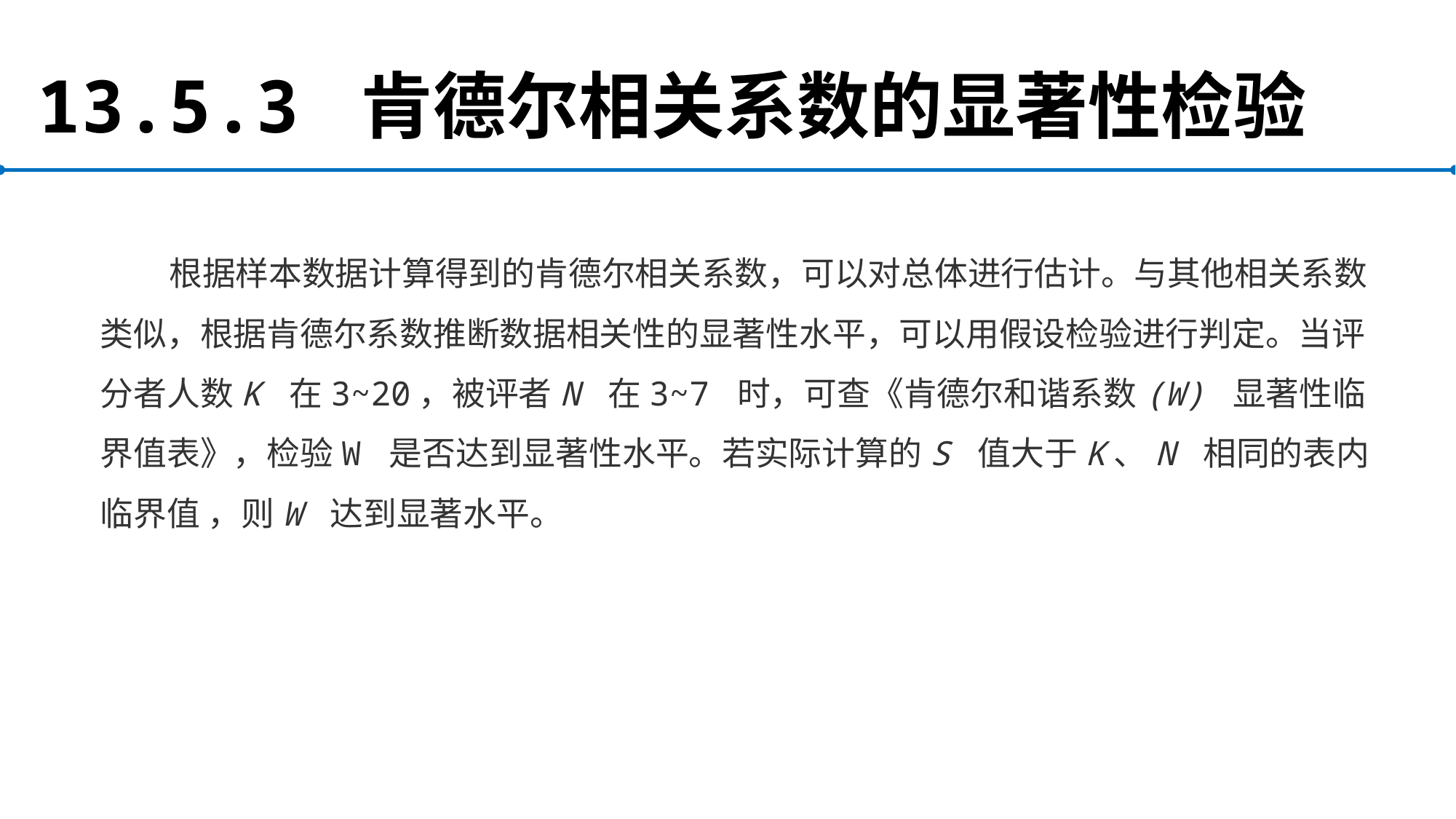

# 13.5.3 肯德尔相关系数的显著性检验
根据样本数据计算得到的肯德尔相关系数，可以对总体进行估计。与其他相关系数类似，根据肯德尔系数推断数据相关性的显著性水平，可以用假设检验进行判定。当评分者人数K 在3~20，被评者N 在3~7 时，可查《肯德尔和谐系数(W) 显著性临界值表》，检验W 是否达到显著性水平。若实际计算的S 值大于K、N 相同的表内临界值 ，则W 达到显著水平。